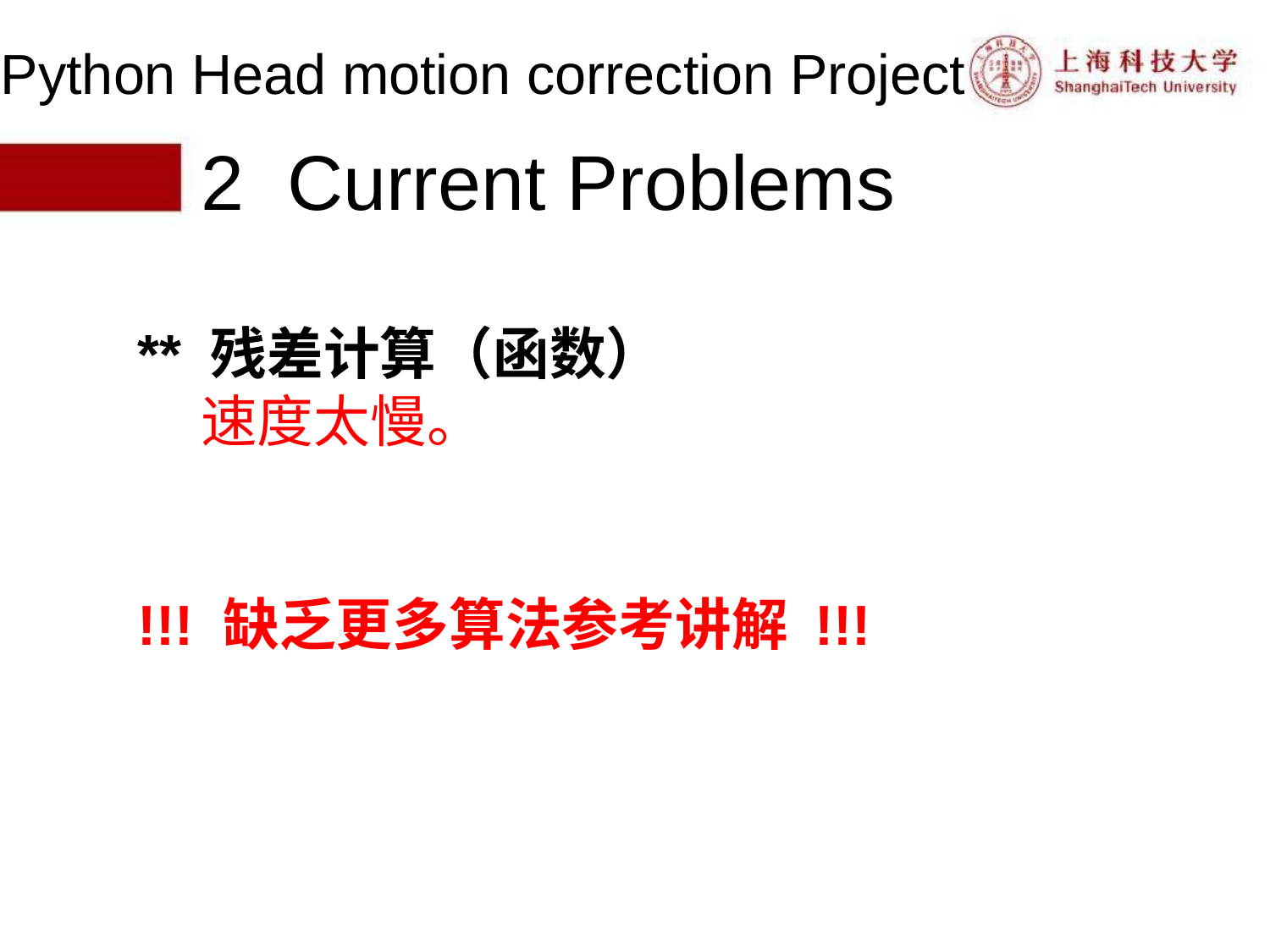

# Python Head motion correction Project
2  Current Problems

** 残差计算（函数）
速度太慢。

!!! 缺乏更多算法参考讲解 !!!